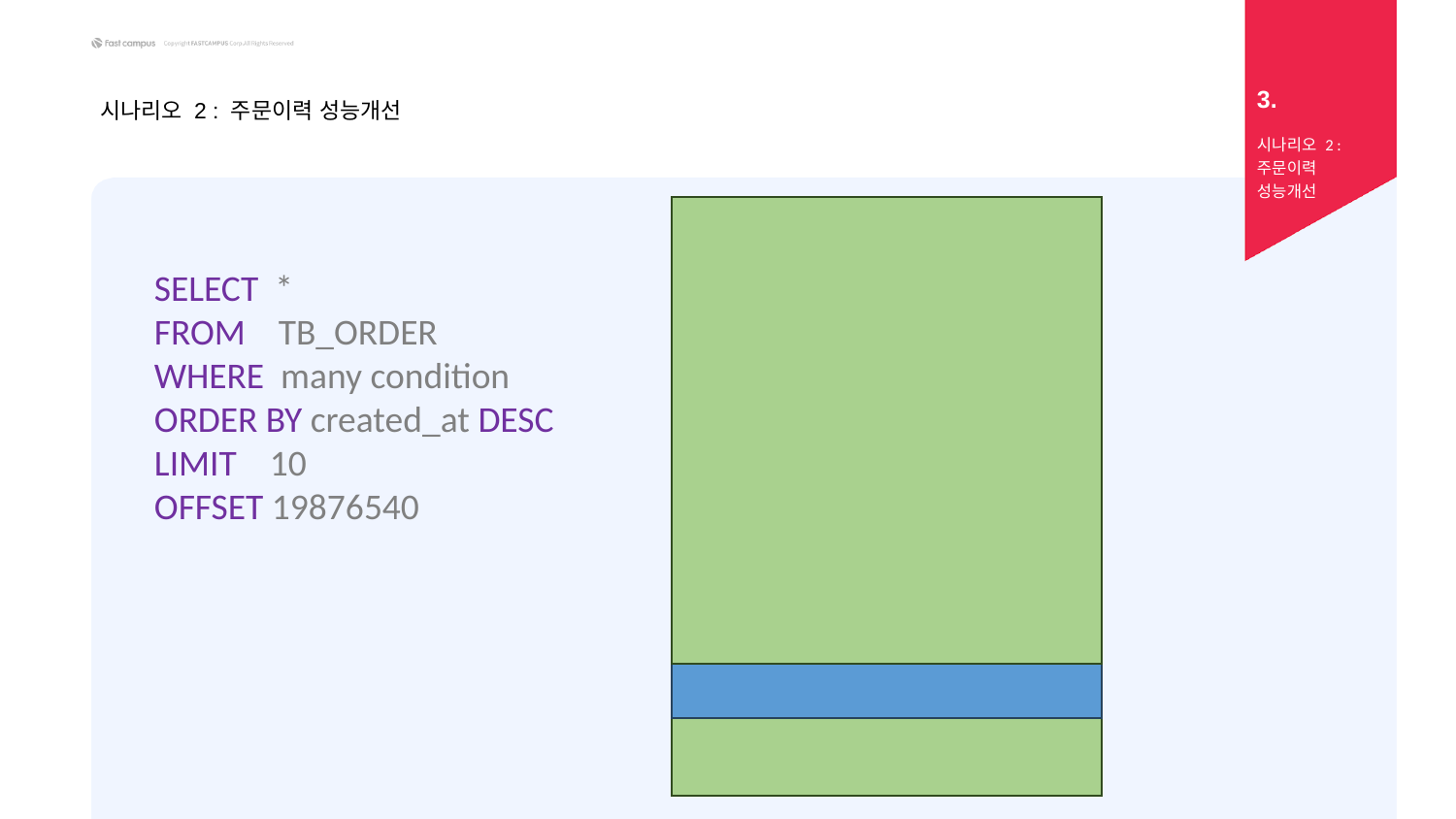

3.
# 시나리오 2 : 주문이력 성능개선
시나리오 2 :
주문이력
성능개선

SELECT  *
FROM    TB_ORDER
WHERE  many condition
ORDER BY created_at DESC
LIMIT    10
OFFSET 19876540